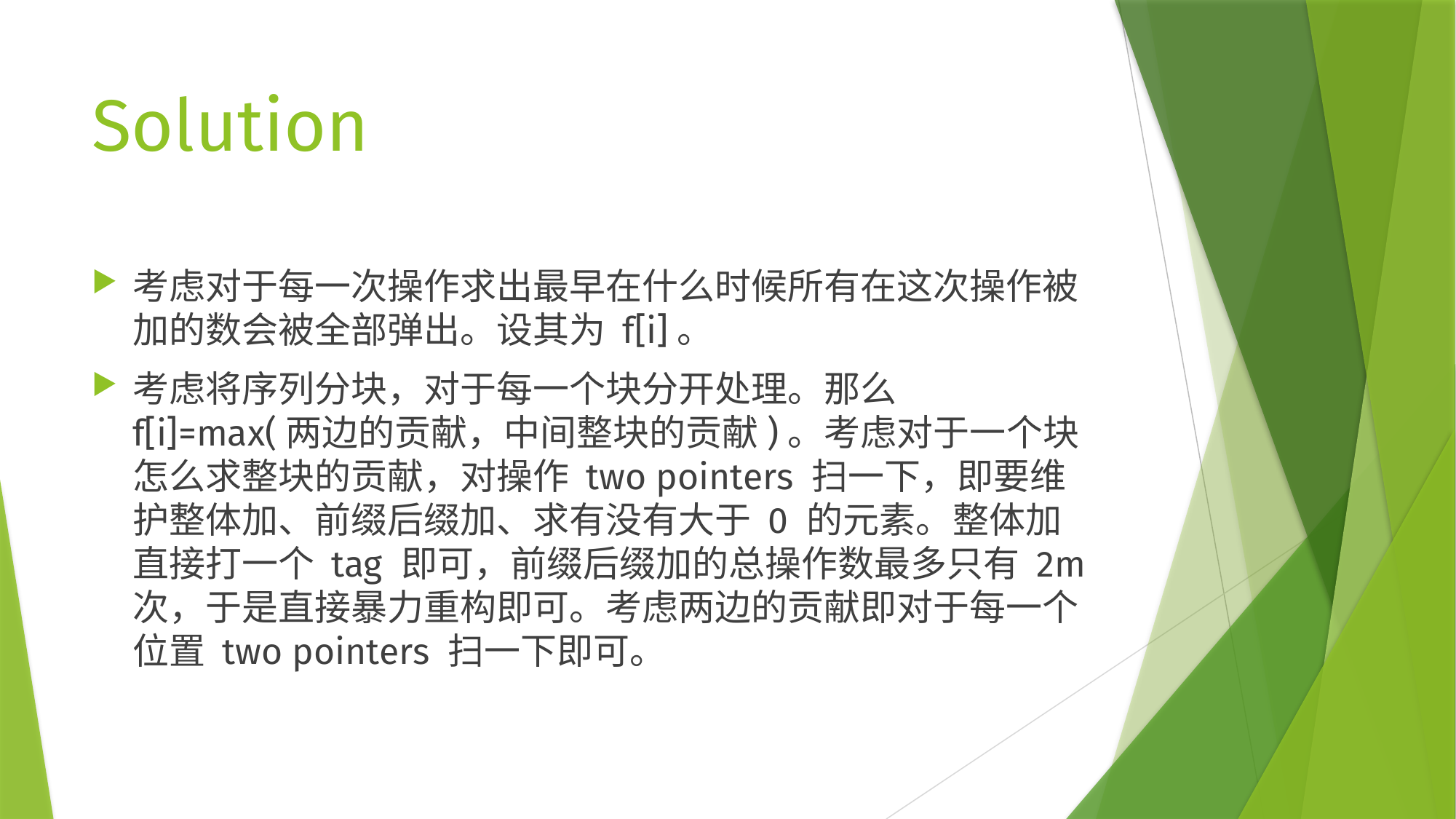

# Solution
考虑对于每一次操作求出最早在什么时候所有在这次操作被加的数会被全部弹出。设其为 f[i]。
考虑将序列分块，对于每一个块分开处理。那么 f[i]=max(两边的贡献，中间整块的贡献)。考虑对于一个块怎么求整块的贡献，对操作 two pointers 扫一下，即要维护整体加、前缀后缀加、求有没有大于 0 的元素。整体加直接打一个 tag 即可，前缀后缀加的总操作数最多只有 2m 次，于是直接暴力重构即可。考虑两边的贡献即对于每一个位置 two pointers 扫一下即可。